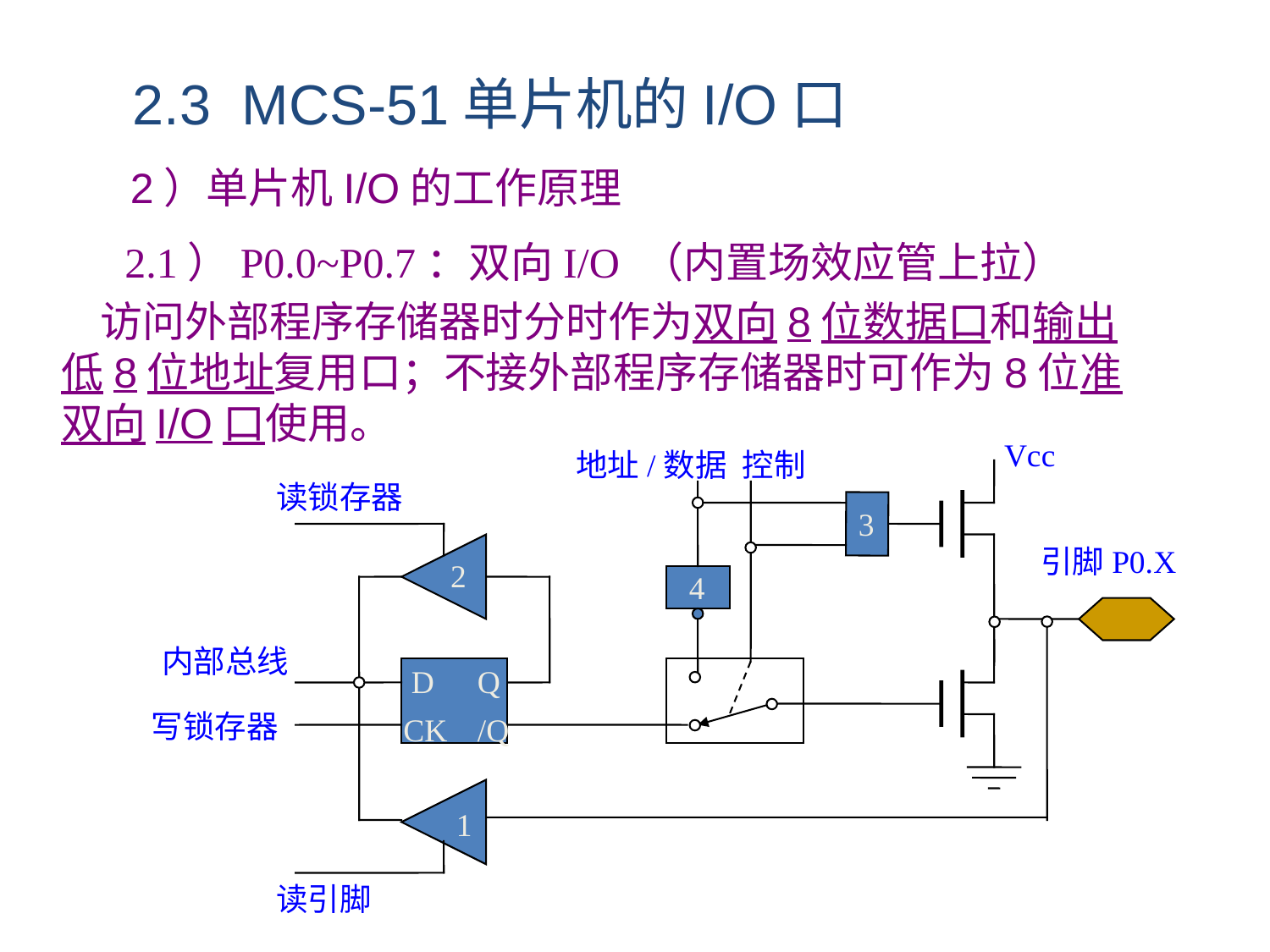

2.3  MCS-51单片机的I/O口
2）单片机I/O的工作原理
2.1）P0.0~P0.7：双向I/O （内置场效应管上拉）
   访问外部程序存储器时分时作为双向8位数据口和输出低8位地址复用口；不接外部程序存储器时可作为8位准双向I/O口使用。
Vcc
控制
地址/数据

读锁存器

3

引脚P0.X

2
4

内部总线

D
Q

写锁存器
CK
/Q

1

读引脚